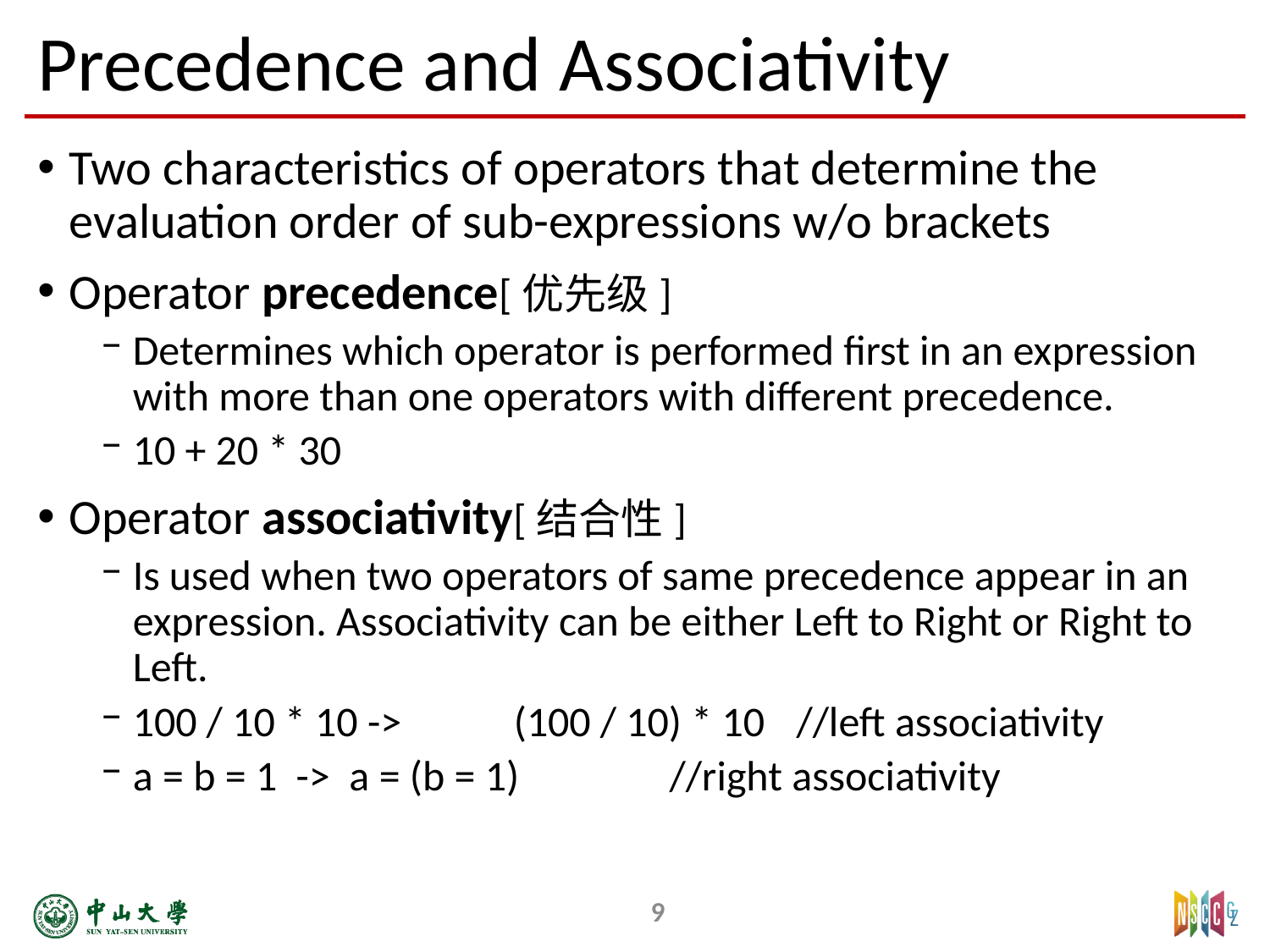

# Precedence and Associativity
Two characteristics of operators that determine the evaluation order of sub-expressions w/o brackets
Operator precedence[优先级]
Determines which operator is performed first in an expression with more than one operators with different precedence.
10 + 20 * 30
Operator associativity[结合性]
Is used when two operators of same precedence appear in an expression. Associativity can be either Left to Right or Right to Left.
100 / 10 * 10 -> 	(100 / 10) * 10	   //left associativity
a = b = 1  ->  a = (b = 1)       	   //right associativity
9